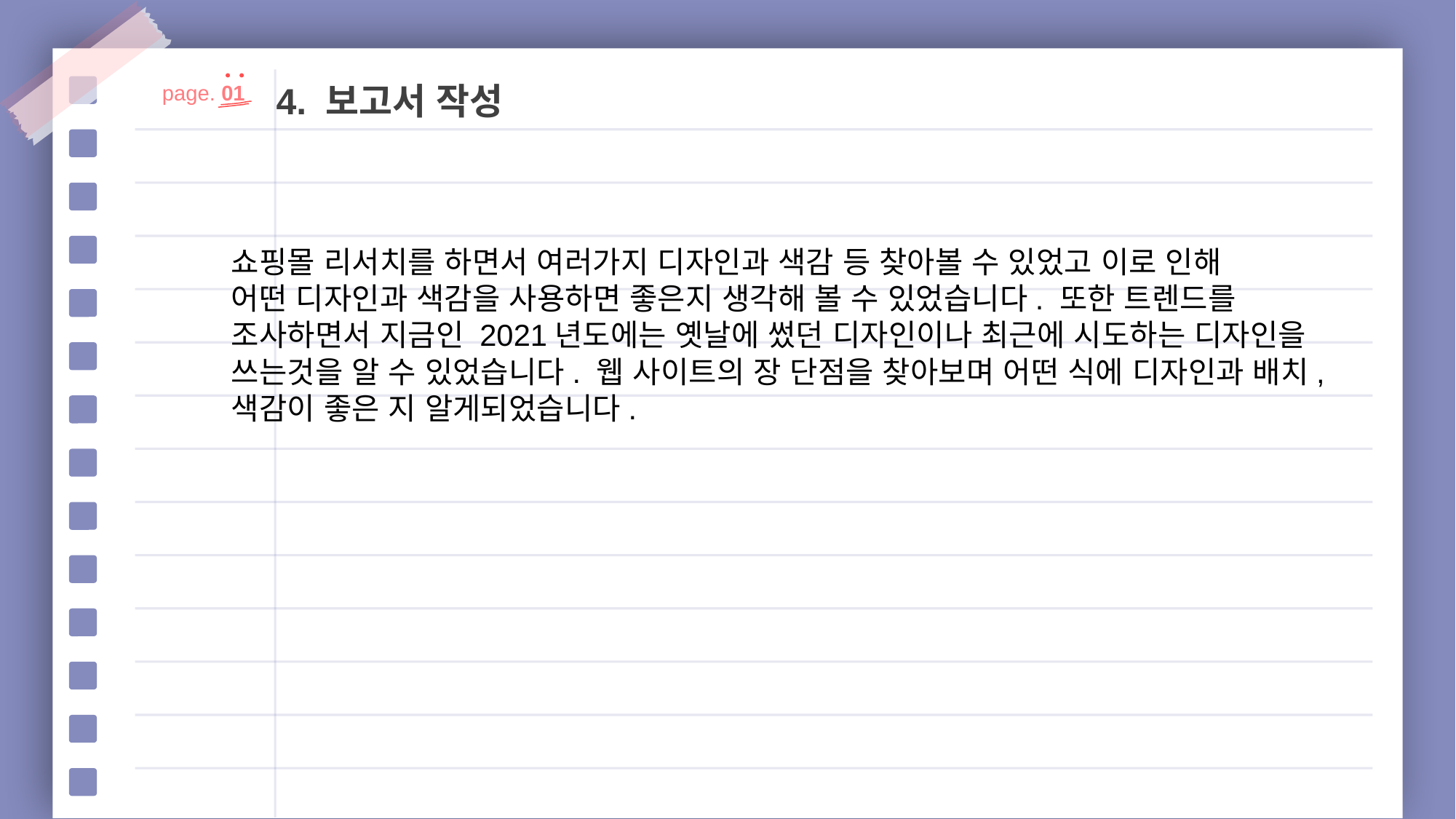

4. 보고서 작성

page. 01
쇼핑몰 리서치를 하면서 여러가지 디자인과 색감 등 찾아볼 수 있었고 이로 인해
어떤 디자인과 색감을 사용하면 좋은지 생각해 볼 수 있었습니다. 또한 트렌드를
조사하면서 지금인 2021년도에는 옛날에 썼던 디자인이나 최근에 시도하는 디자인을
쓰는것을 알 수 있었습니다. 웹 사이트의 장 단점을 찾아보며 어떤 식에 디자인과 배치,
색감이 좋은 지 알게되었습니다.